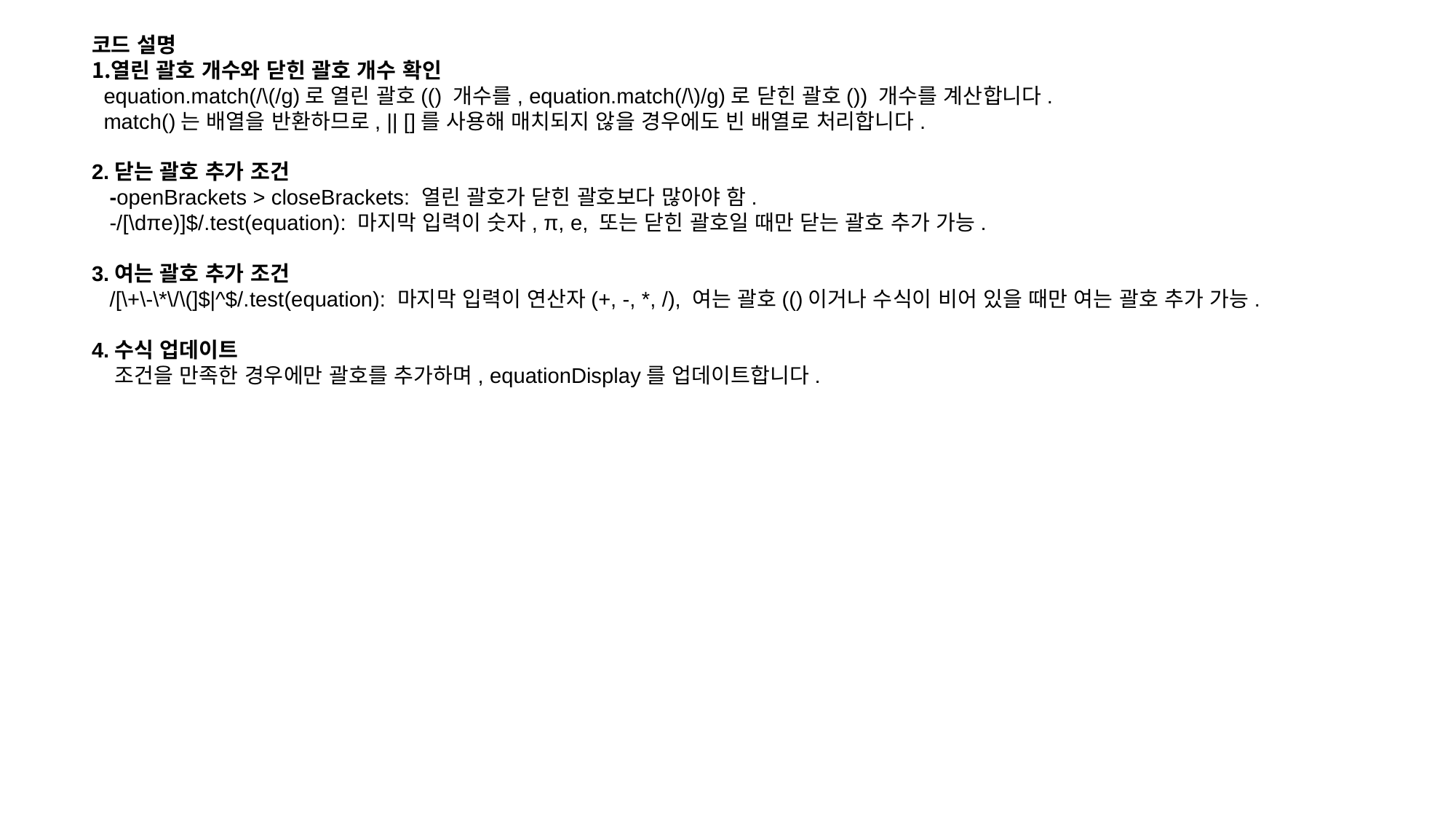

코드 설명
열린 괄호 개수와 닫힌 괄호 개수 확인
  equation.match(/\(/g)로 열린 괄호(() 개수를, equation.match(/\)/g)로 닫힌 괄호()) 개수를 계산합니다.
  match()는 배열을 반환하므로, || []를 사용해 매치되지 않을 경우에도 빈 배열로 처리합니다.

2.닫는 괄호 추가 조건
   -openBrackets > closeBrackets: 열린 괄호가 닫힌 괄호보다 많아야 함.
   -/[\dπe)]$/.test(equation): 마지막 입력이 숫자, π, e, 또는 닫힌 괄호일 때만 닫는 괄호 추가 가능.

3.여는 괄호 추가 조건
   /[\+\-\*\/\(]$|^$/.test(equation): 마지막 입력이 연산자(+, -, *, /), 여는 괄호(()이거나 수식이 비어 있을 때만 여는 괄호 추가 가능.

4.수식 업데이트
   조건을 만족한 경우에만 괄호를 추가하며, equationDisplay를 업데이트합니다.